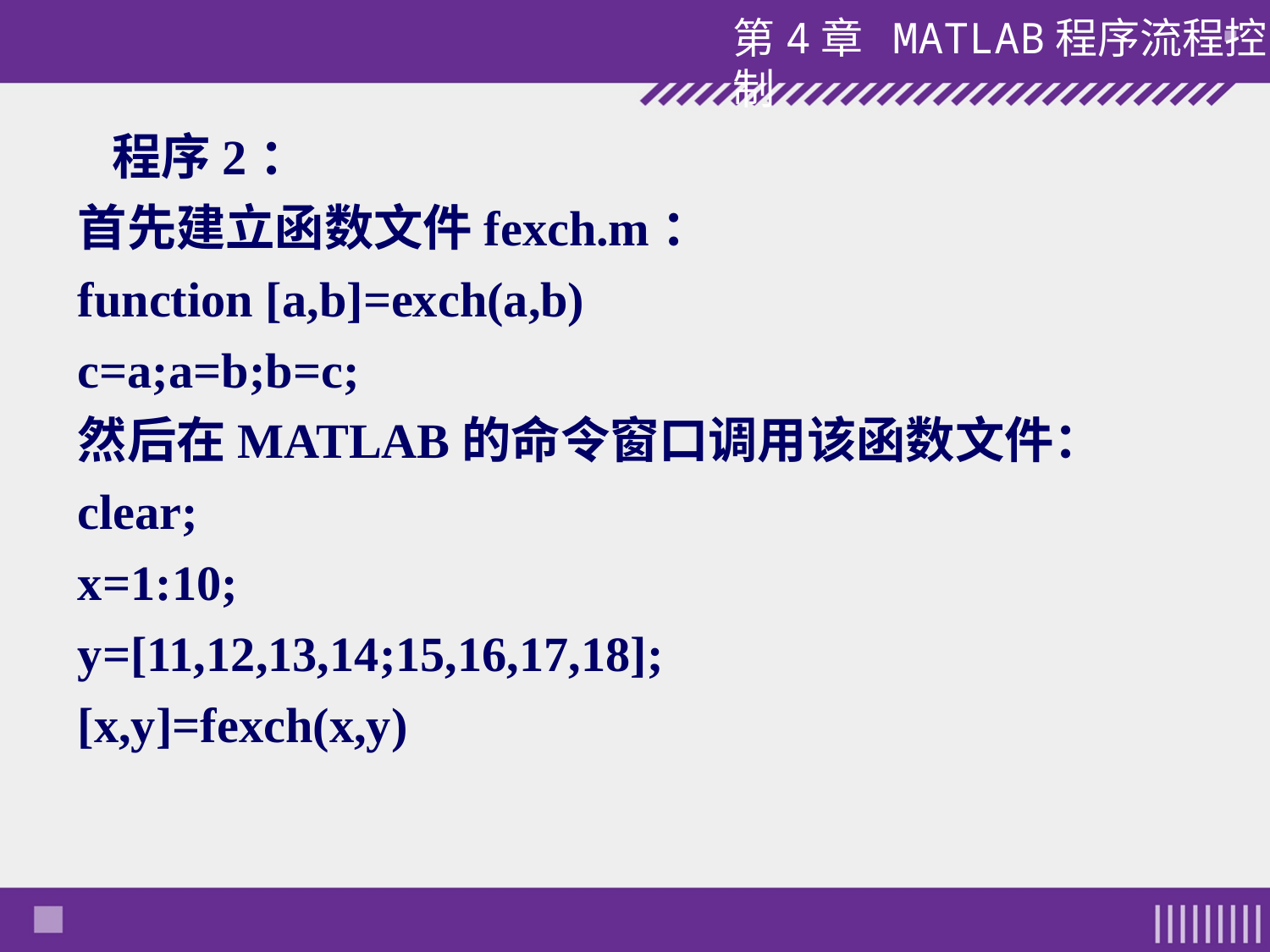

程序2：
首先建立函数文件fexch.m：
function [a,b]=exch(a,b)
c=a;a=b;b=c;
然后在MATLAB的命令窗口调用该函数文件：
clear;
x=1:10;
y=[11,12,13,14;15,16,17,18];
[x,y]=fexch(x,y)